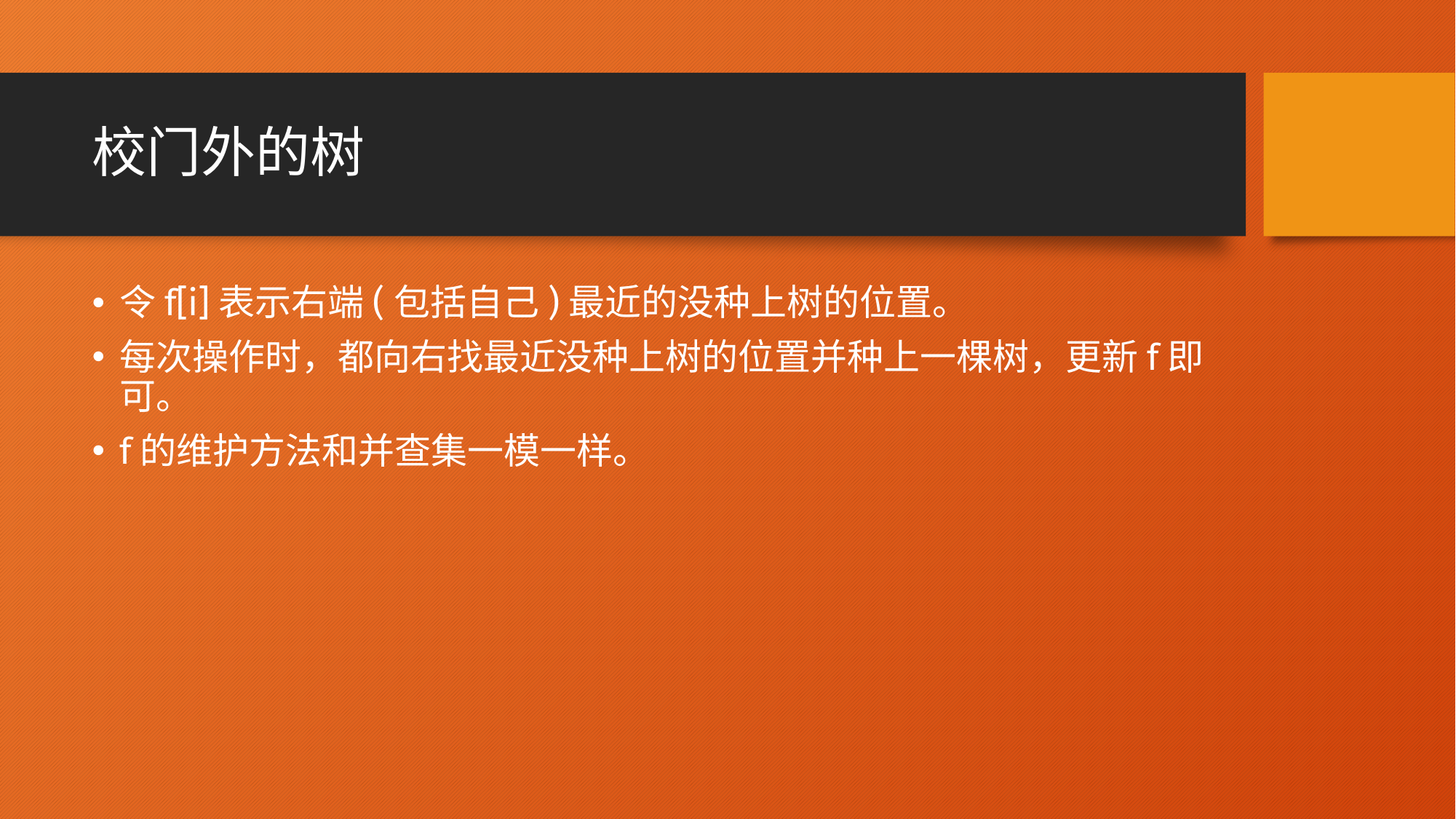

# 校门外的树
令f[i]表示右端(包括自己)最近的没种上树的位置。
每次操作时，都向右找最近没种上树的位置并种上一棵树，更新f即可。
f的维护方法和并查集一模一样。